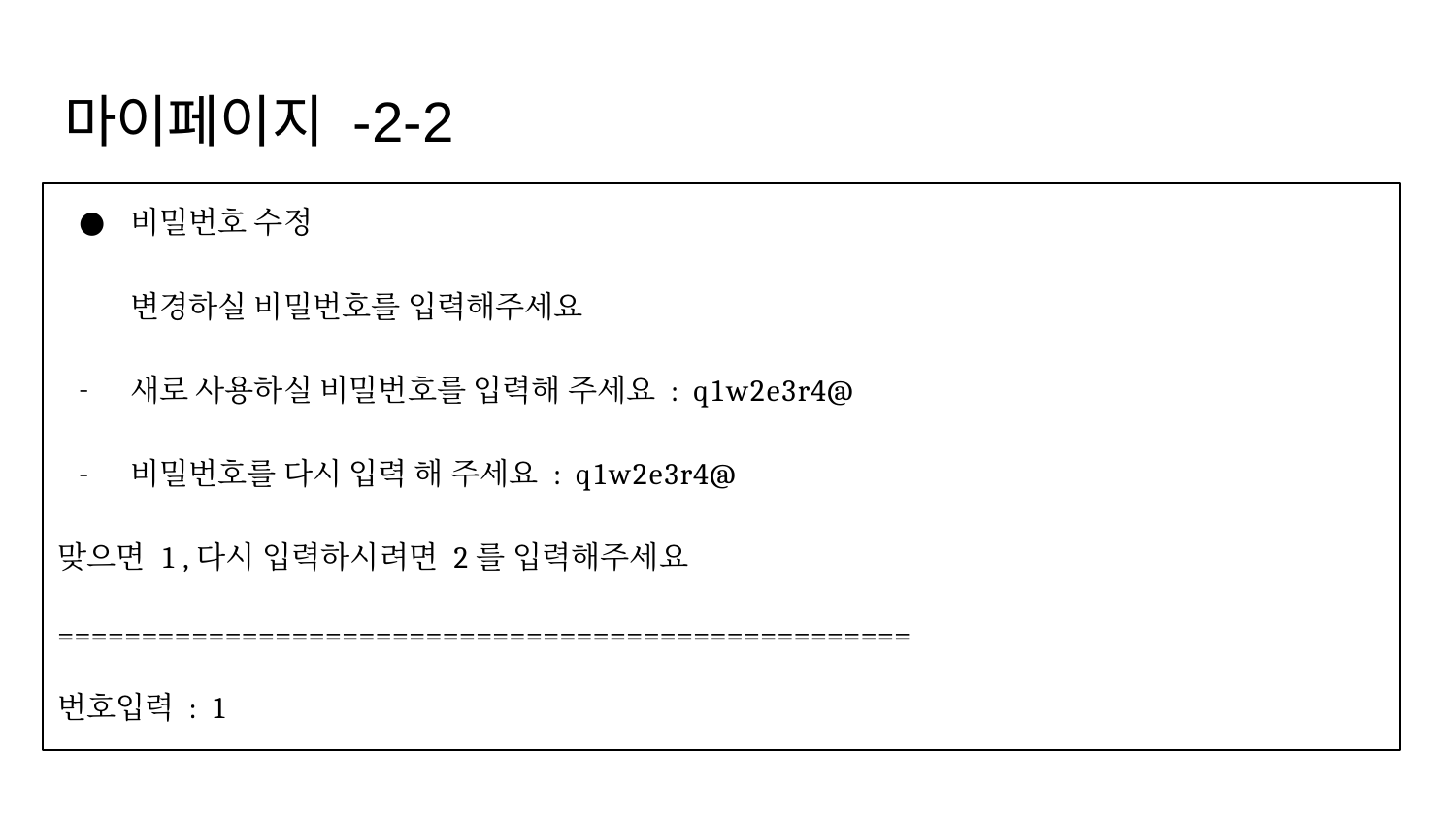

# 마이페이지 -2-2
비밀번호 수정

변경하실 비밀번호를 입력해주세요

새로 사용하실 비밀번호를 입력해 주세요 :  q1w2e3r4@

비밀번호를 다시 입력 해 주세요 :  q1w2e3r4@

맞으면 1 ,다시 입력하시려면 2를 입력해주세요

===================================================

번호입력 :  1